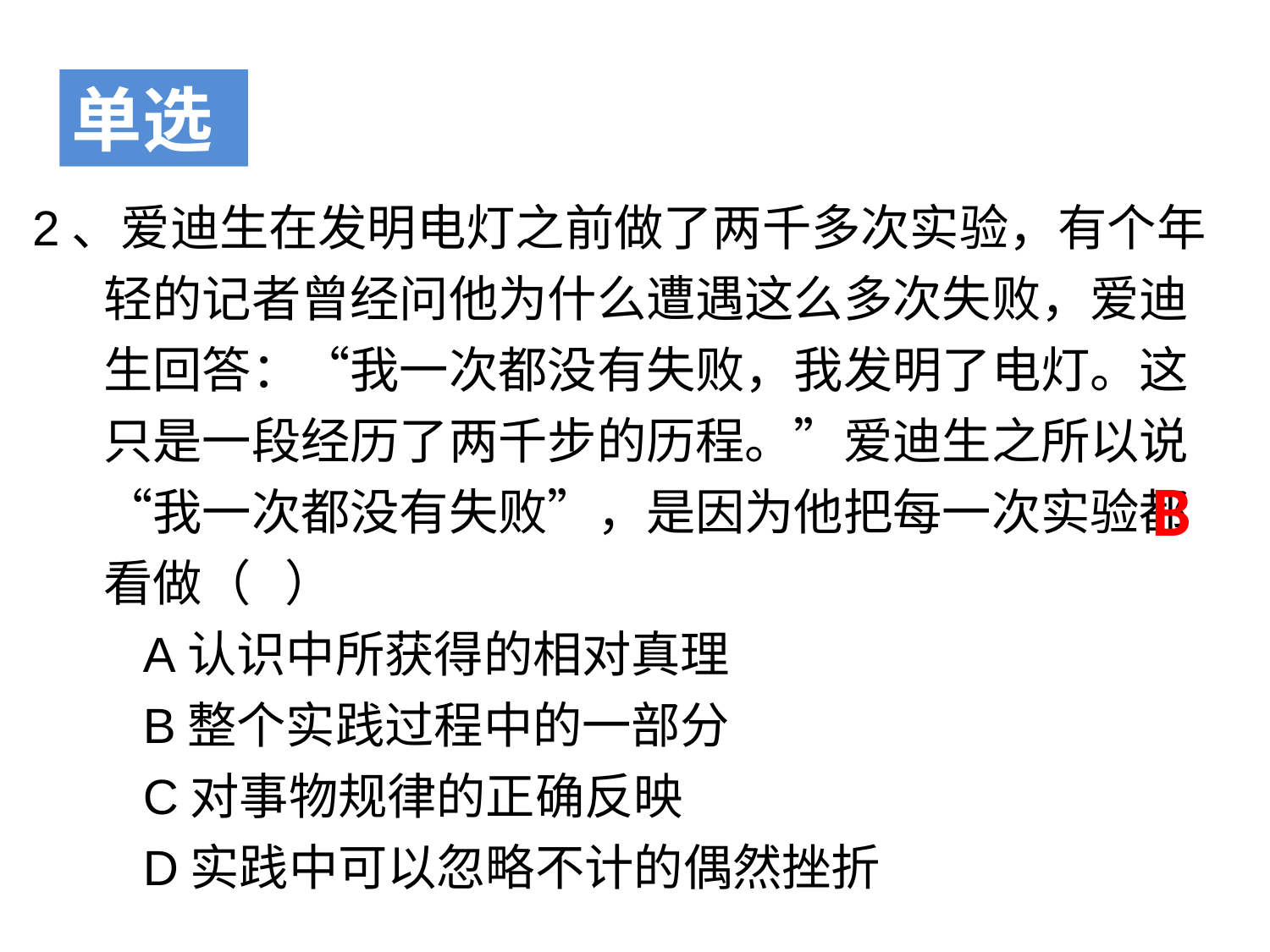

单选
2、爱迪生在发明电灯之前做了两千多次实验，有个年轻的记者曾经问他为什么遭遇这么多次失败，爱迪生回答：“我一次都没有失败，我发明了电灯。这只是一段经历了两千步的历程。”爱迪生之所以说“我一次都没有失败”，是因为他把每一次实验都看做（   ）
　　A认识中所获得的相对真理
　　B整个实践过程中的一部分
　　C对事物规律的正确反映
　　D实践中可以忽略不计的偶然挫折

B